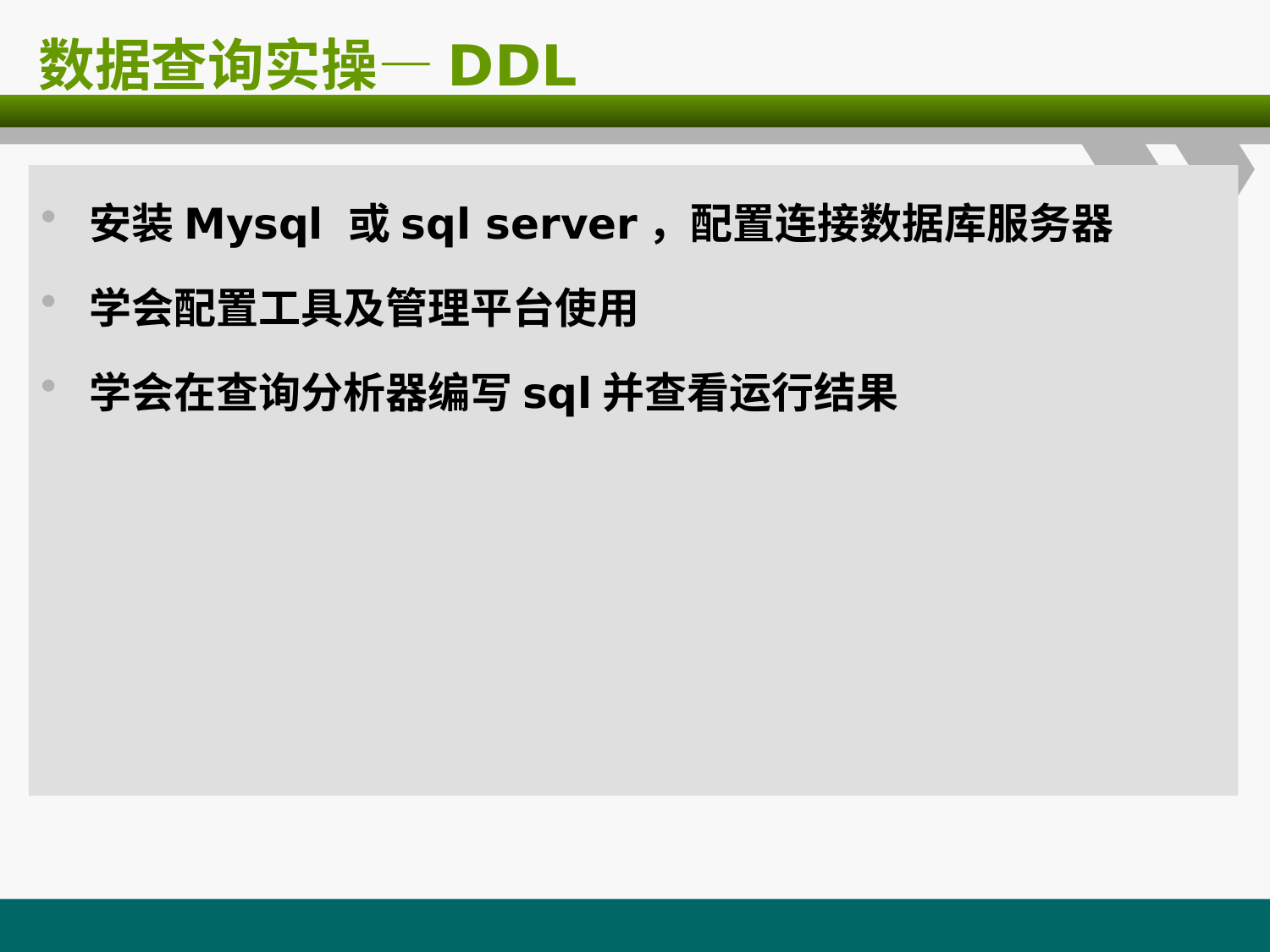

# 数据查询实操—DDL
安装Mysql 或sql server，配置连接数据库服务器
学会配置工具及管理平台使用
学会在查询分析器编写sql并查看运行结果